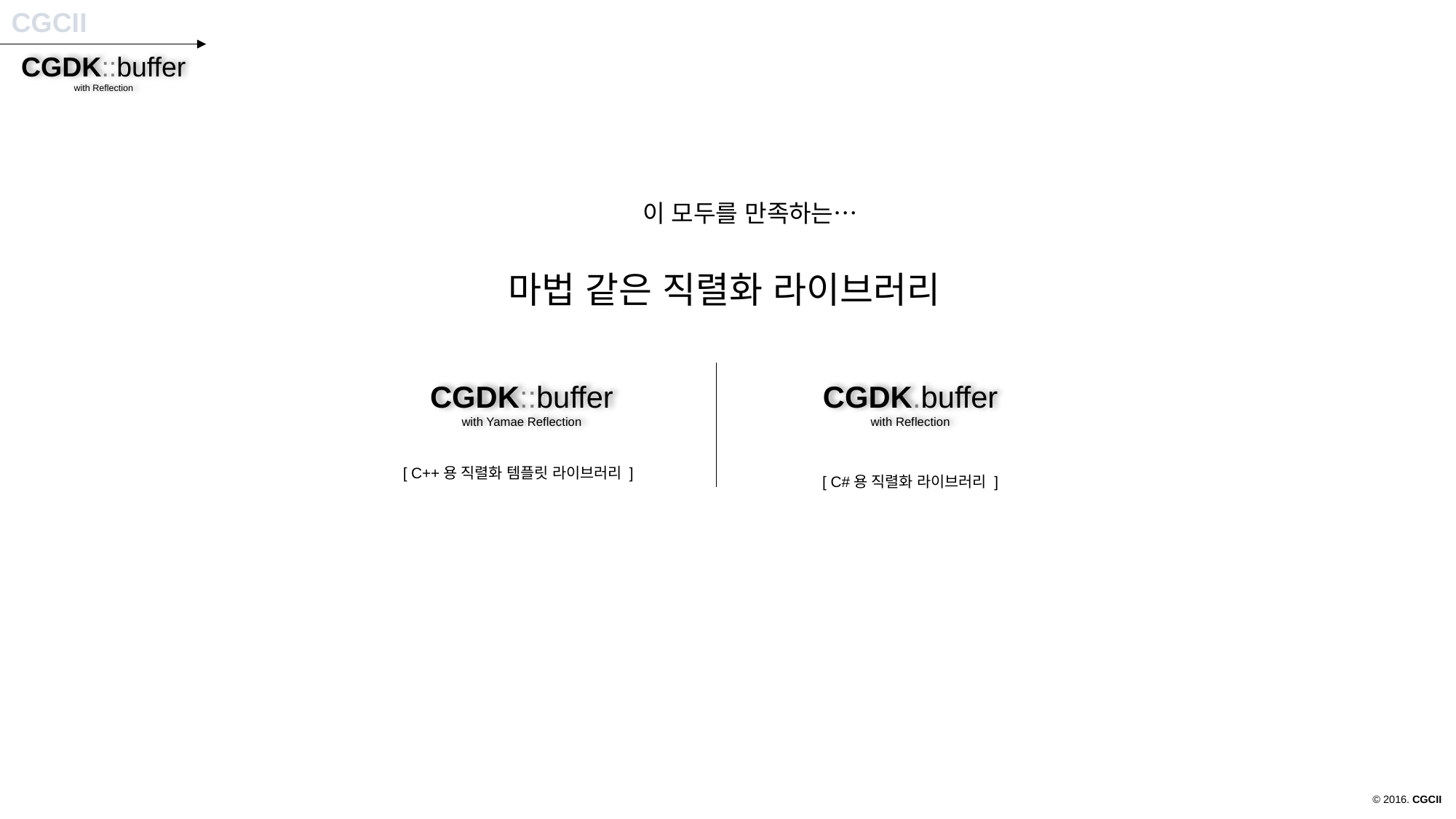

CGCII
CGDK::buffer
with Reflection

이 모두를 만족하는…
마법 같은 직렬화 라이브러리
CGDK::buffer
with Yamae Reflection
CGDK.buffer
with Reflection
[ C++용 직렬화 템플릿 라이브러리 ]
[ C#용 직렬화 라이브러리 ]
© 2016. CGCII